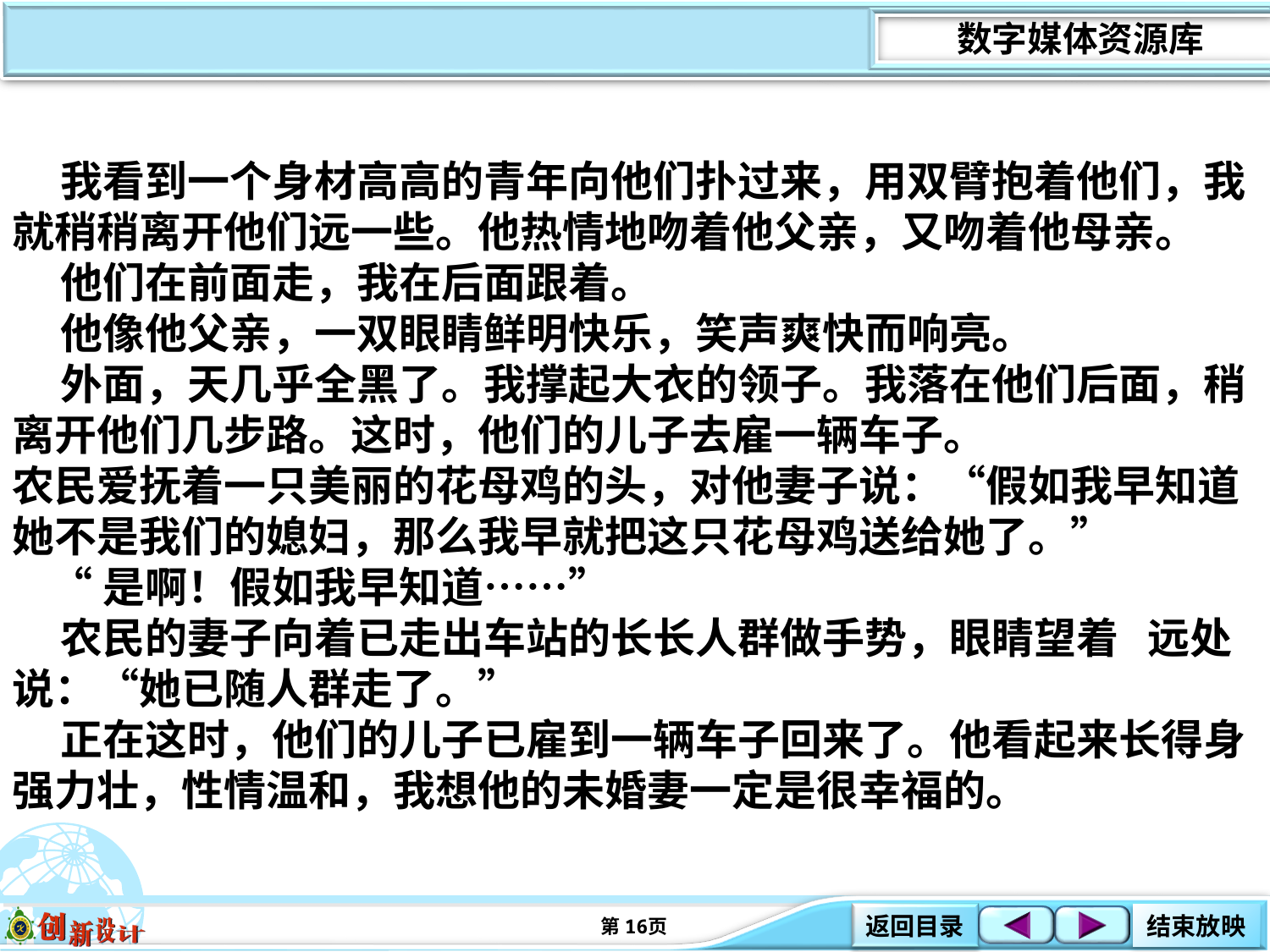

我看到一个身材高高的青年向他们扑过来，用双臂抱着他们，我就稍稍离开他们远一些。他热情地吻着他父亲，又吻着他母亲。
    他们在前面走，我在后面跟着。
    他像他父亲，一双眼睛鲜明快乐，笑声爽快而响亮。
    外面，天几乎全黑了。我撑起大衣的领子。我落在他们后面，稍离开他们几步路。这时，他们的儿子去雇一辆车子。
农民爱抚着一只美丽的花母鸡的头，对他妻子说：“假如我早知道她不是我们的媳妇，那么我早就把这只花母鸡送给她了。”
    “是啊！假如我早知道……”
    农民的妻子向着已走出车站的长长人群做手势，眼睛望着   远处说：“她已随人群走了。”
    正在这时，他们的儿子已雇到一辆车子回来了。他看起来长得身强力壮，性情温和，我想他的未婚妻一定是很幸福的。